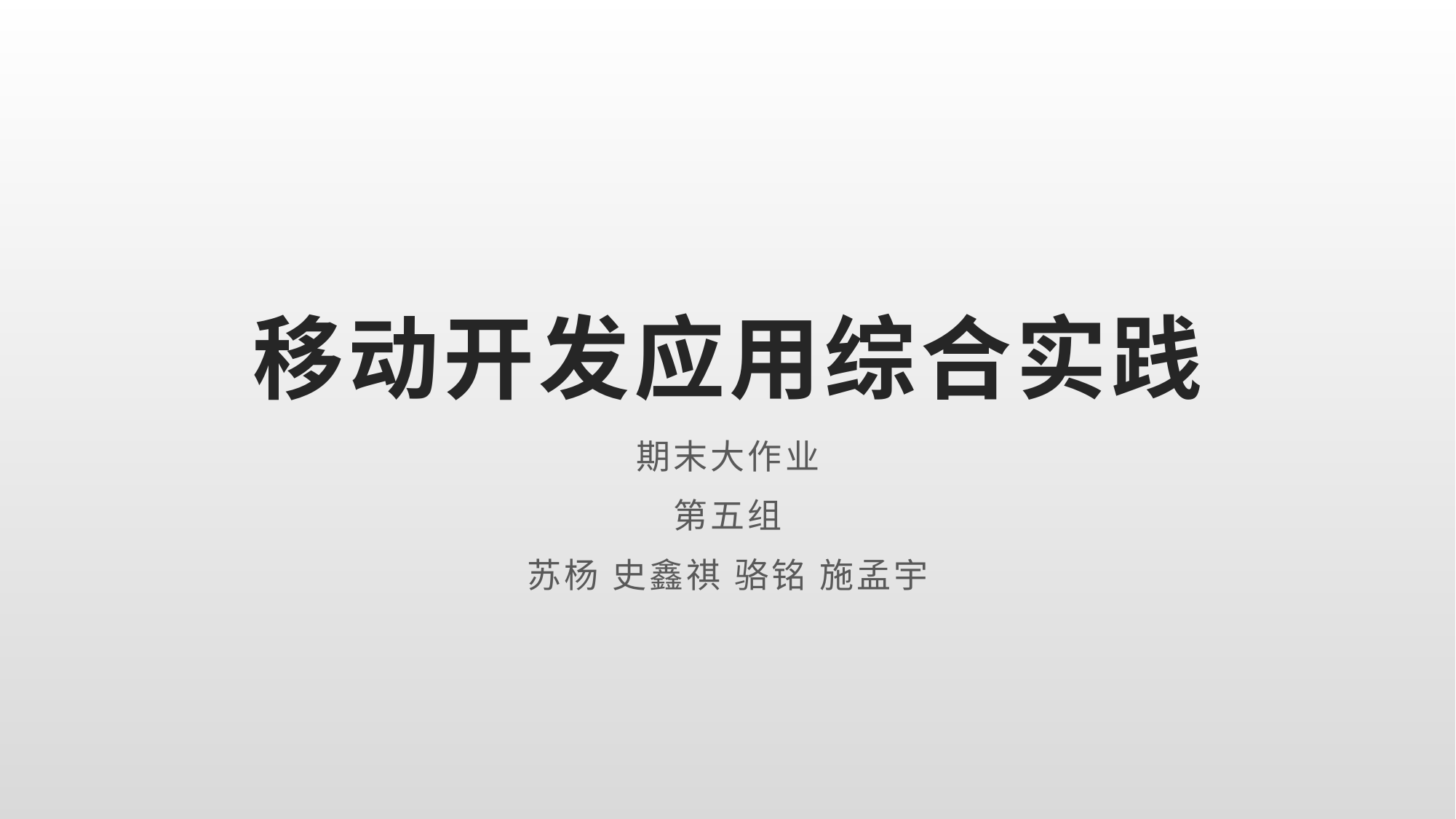

# 移动开发应用综合实践
期末大作业
第五组
苏杨 史鑫祺 骆铭 施孟宇